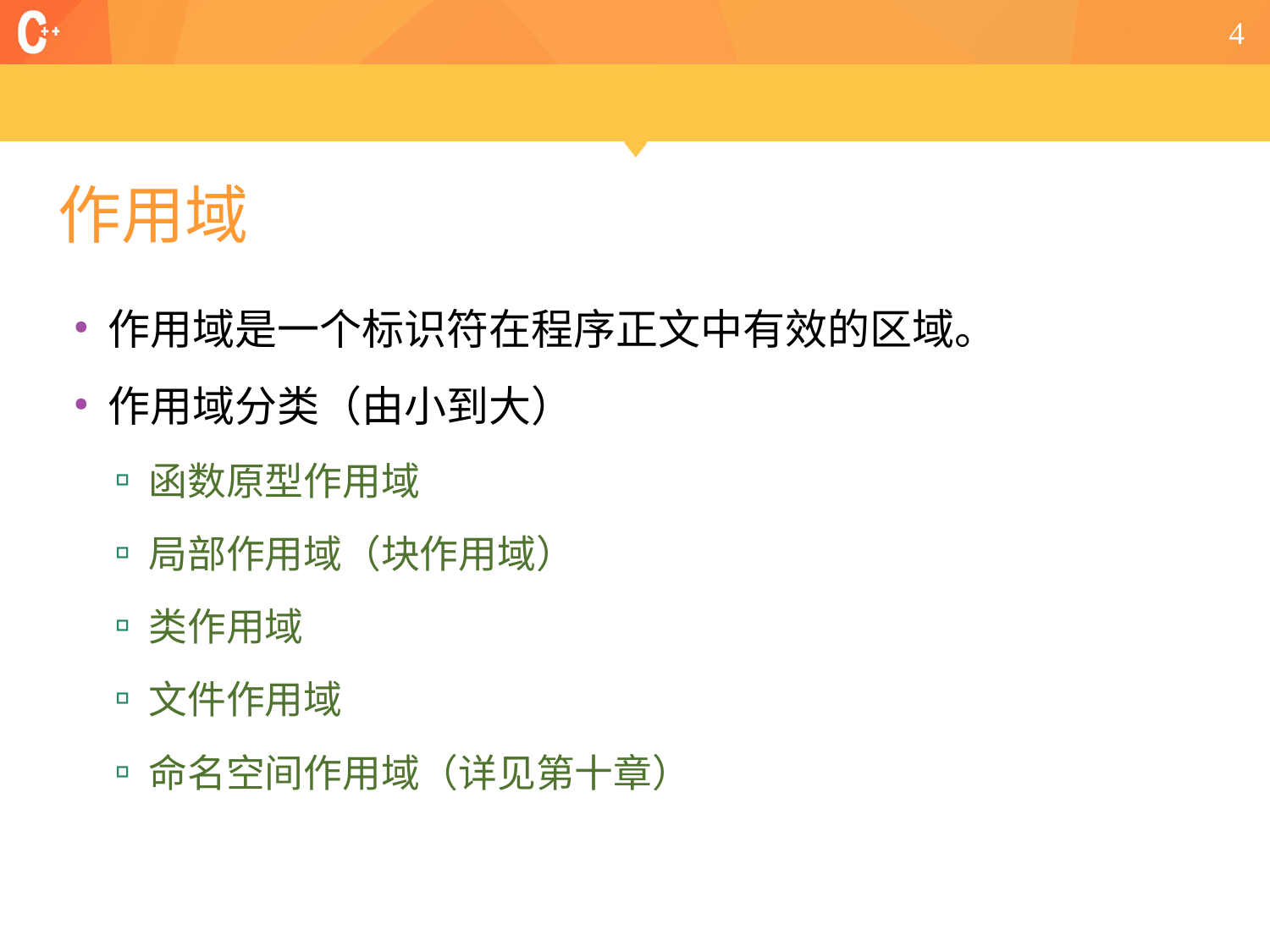

4
# 作用域
作用域是一个标识符在程序正文中有效的区域。
作用域分类（由小到大）
函数原型作用域
局部作用域（块作用域）
类作用域
文件作用域
命名空间作用域（详见第十章）